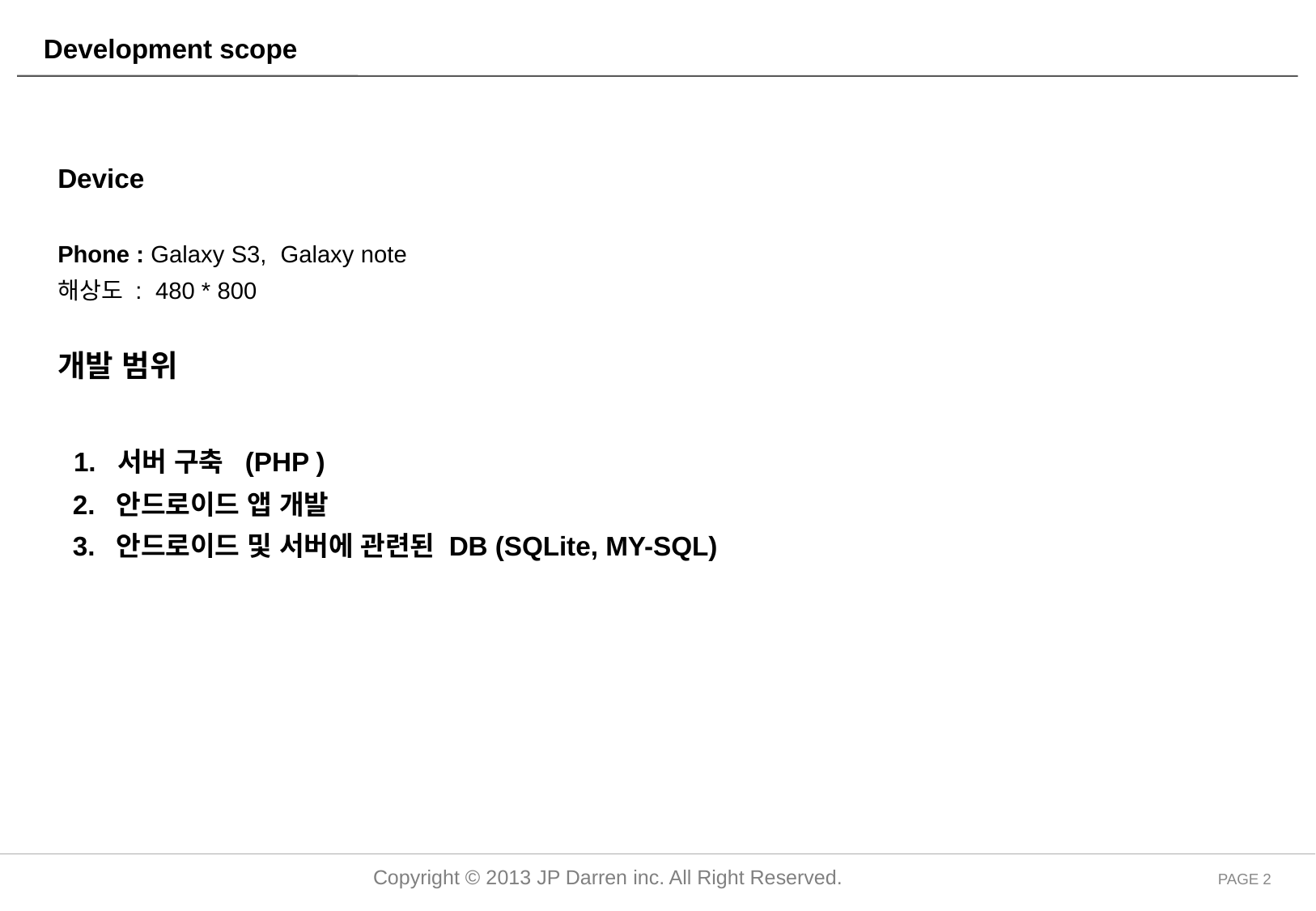

# Development scope
Device

Phone : Galaxy S3,  Galaxy note
해상도 :  480 * 800

개발 범위

  1.  서버 구축  (PHP )
  2.  안드로이드 앱 개발
  3.  안드로이드 및 서버에 관련된 DB (SQLite, MY-SQL)

PAGE 2